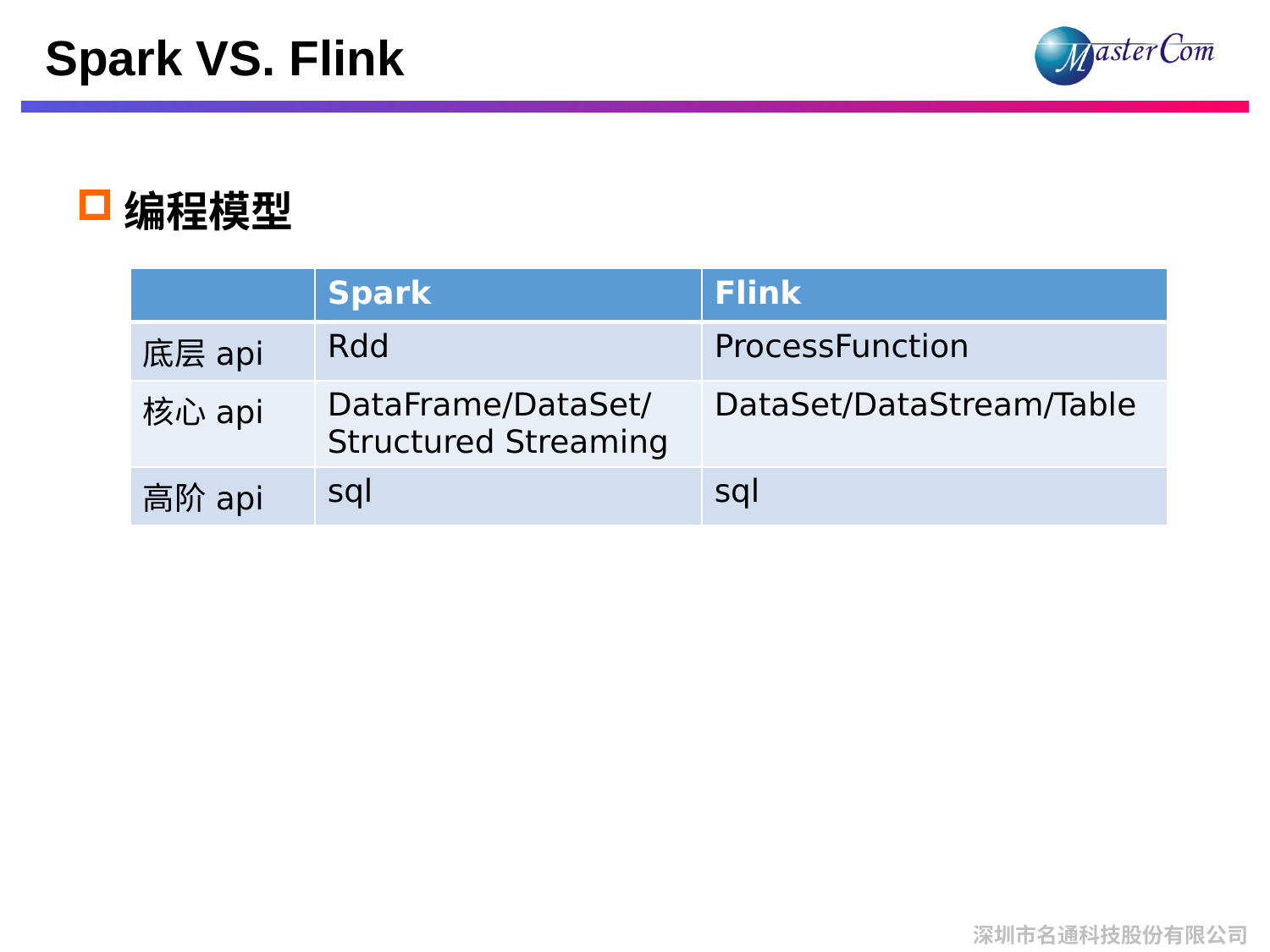

# Spark VS. Flink
编程模型
|  | Spark | Flink |
| --- | --- | --- |
| 底层api | Rdd | ProcessFunction |
| 核心api | DataFrame/DataSet/ Structured Streaming | DataSet/DataStream/Table |
| 高阶api | sql | sql |